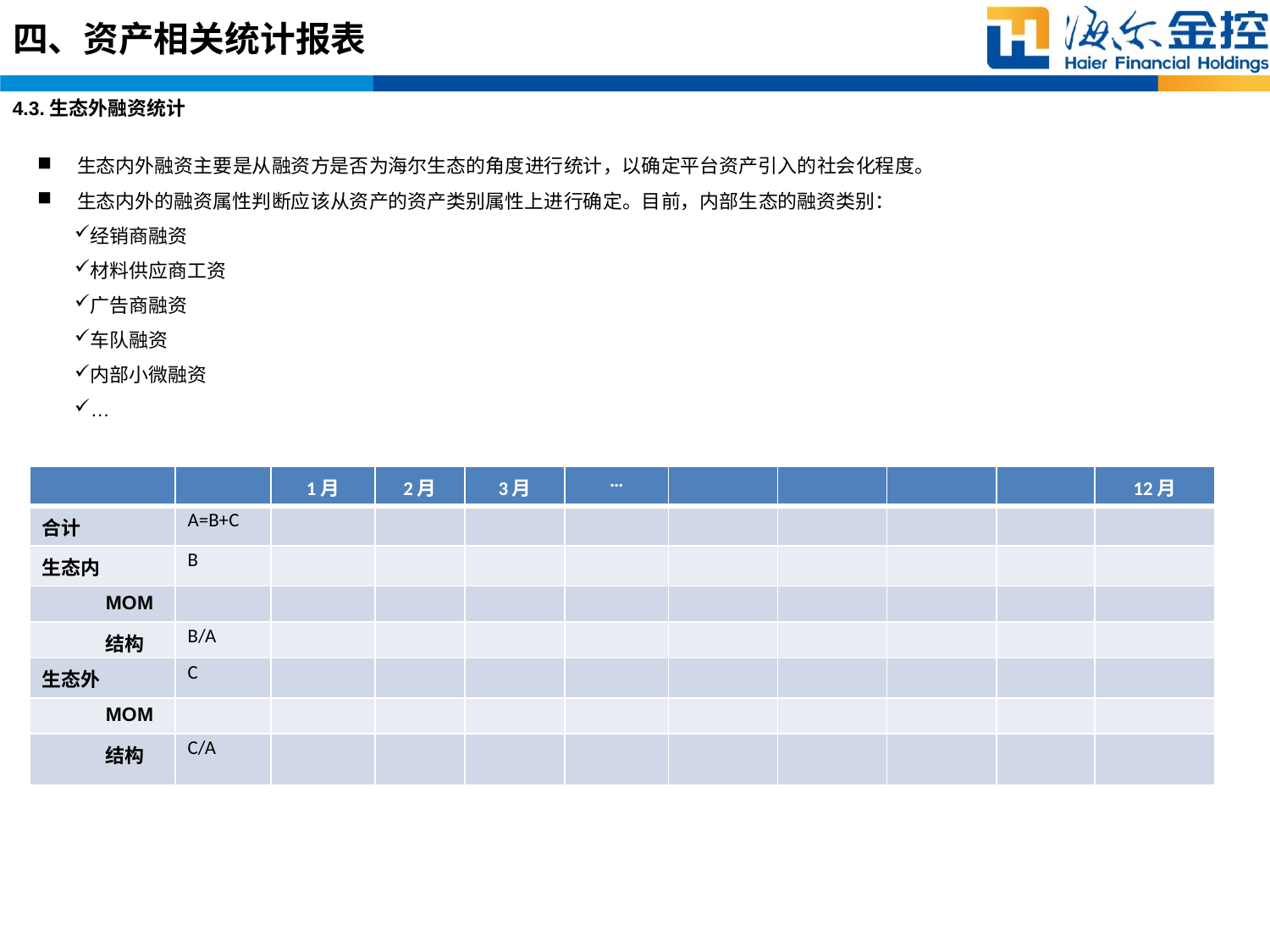

# 四、资产相关统计报表
4.3.生态外融资统计
生态内外融资主要是从融资方是否为海尔生态的角度进行统计，以确定平台资产引入的社会化程度。
生态内外的融资属性判断应该从资产的资产类别属性上进行确定。目前，内部生态的融资类别：
经销商融资
材料供应商工资
广告商融资
车队融资
内部小微融资
…
|  |  | 1月 | 2月 | 3月 | … |  |  |  |  | 12月 |
| --- | --- | --- | --- | --- | --- | --- | --- | --- | --- | --- |
| 合计 | A=B+C |  |  |  |  |  |  |  |  |  |
| 生态内 | B |  |  |  |  |  |  |  |  |  |
| MOM |  |  |  |  |  |  |  |  |  |  |
| 结构 | B/A |  |  |  |  |  |  |  |  |  |
| 生态外 | C |  |  |  |  |  |  |  |  |  |
| MOM |  |  |  |  |  |  |  |  |  |  |
| 结构 | C/A |  |  |  |  |  |  |  |  |  |